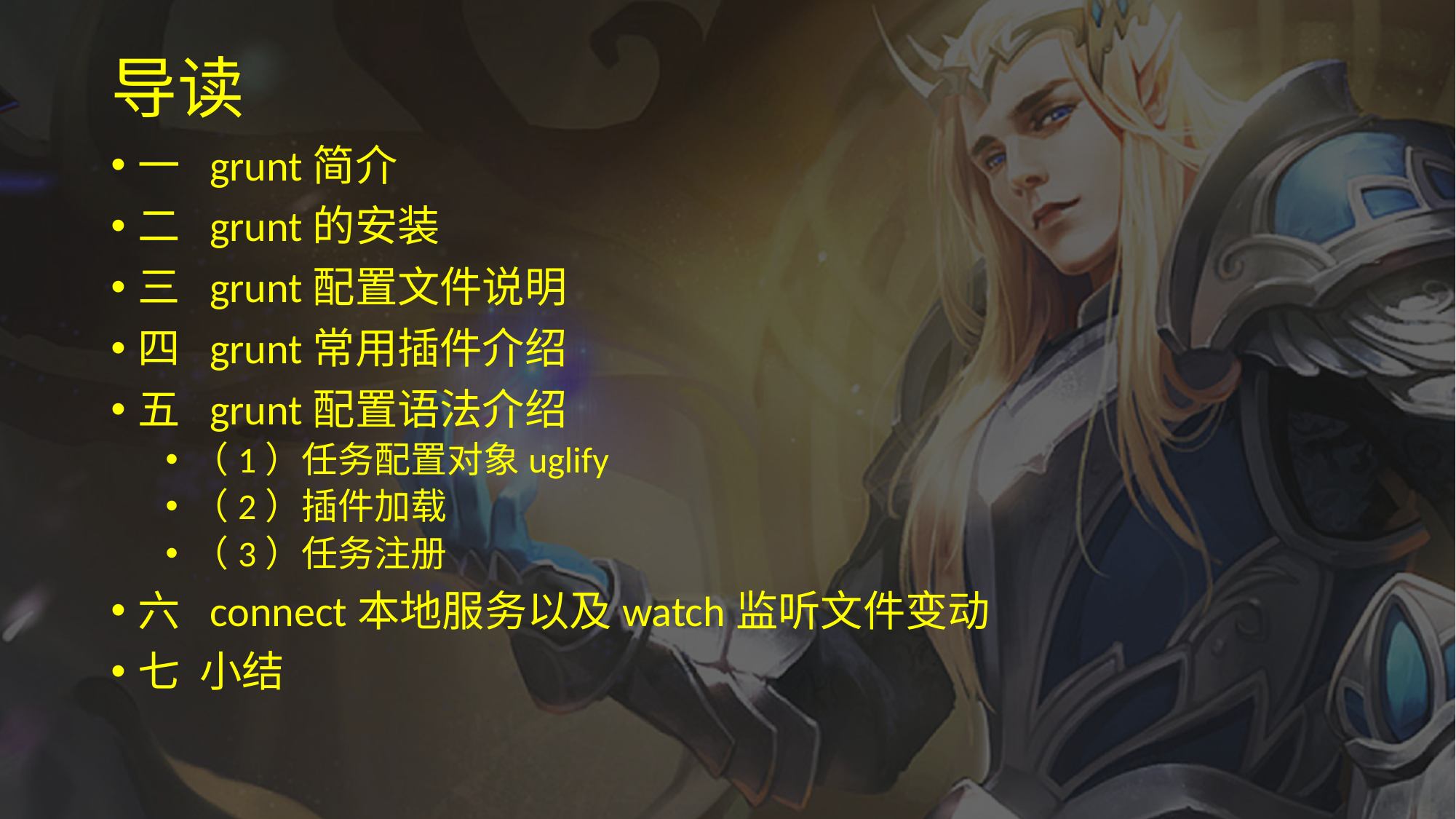

# 导读
一  grunt简介
二  grunt的安装
三  grunt配置文件说明
四  grunt常用插件介绍
五  grunt配置语法介绍
（1）任务配置对象uglify
（2）插件加载
（3）任务注册
六  connect本地服务以及watch监听文件变动
七  小结